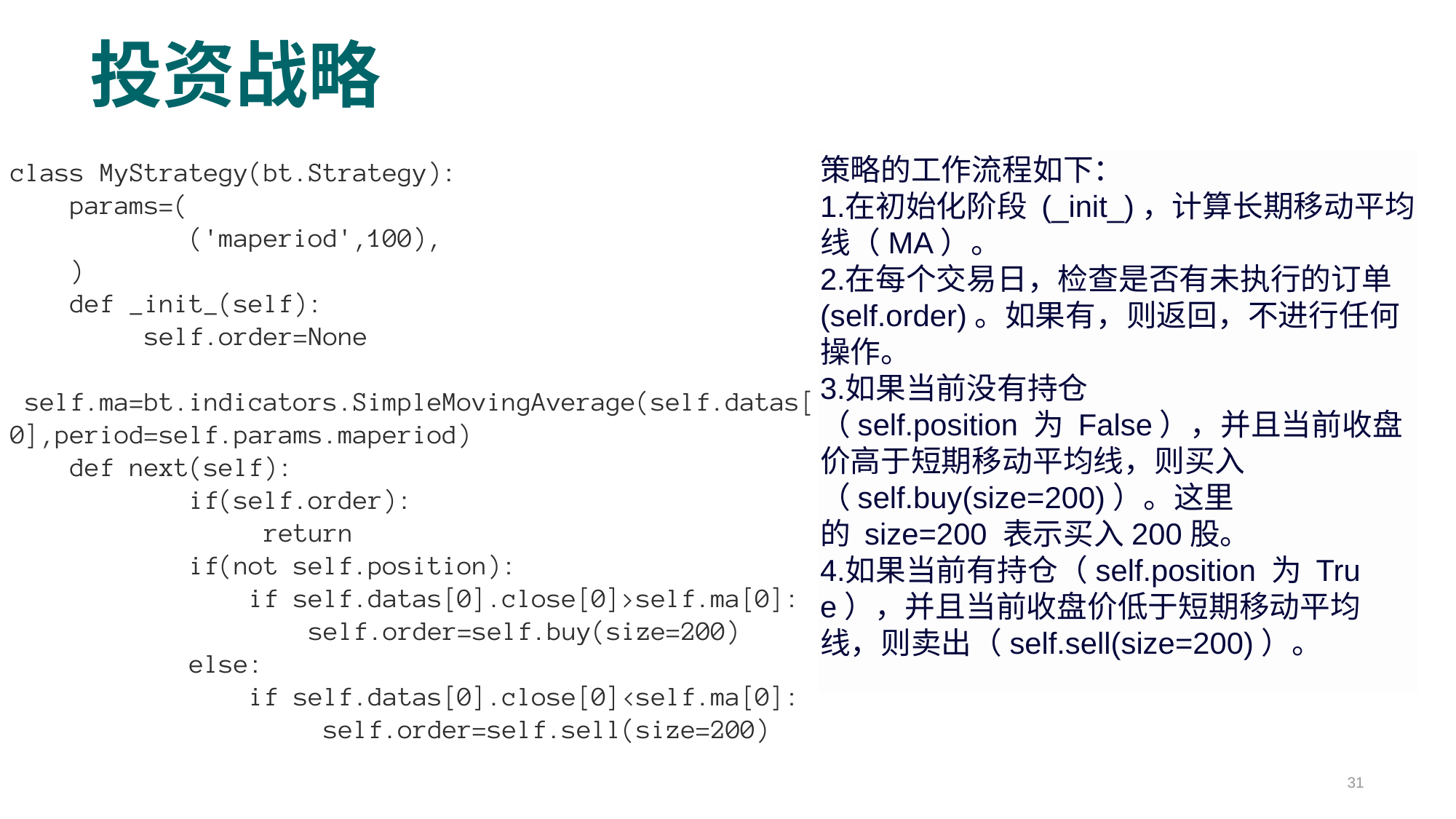

# 投资战略
策略的工作流程如下：
在初始化阶段 (_init_)，计算长期移动平均线（MA）。
在每个交易日，检查是否有未执行的订单 (self.order)。如果有，则返回，不进行任何操作。
如果当前没有持仓（self.position 为 False），并且当前收盘价高于短期移动平均线，则买入（self.buy(size=200)）。这里的 size=200 表示买入200股。
如果当前有持仓（self.position 为 True），并且当前收盘价低于短期移动平均线，则卖出（self.sell(size=200)）。

class MyStrategy(bt.Strategy):
    params=(
            ('maperiod',100),
    )
    def _init_(self):
         self.order=None
         self.ma=bt.indicators.SimpleMovingAverage(self.datas[0],period=self.params.maperiod)
    def next(self):
            if(self.order):
                 return
            if(not self.position):
                if self.datas[0].close[0]>self.ma[0]:
                    self.order=self.buy(size=200)
            else:
                if self.datas[0].close[0]<self.ma[0]:
                     self.order=self.sell(size=200)

31